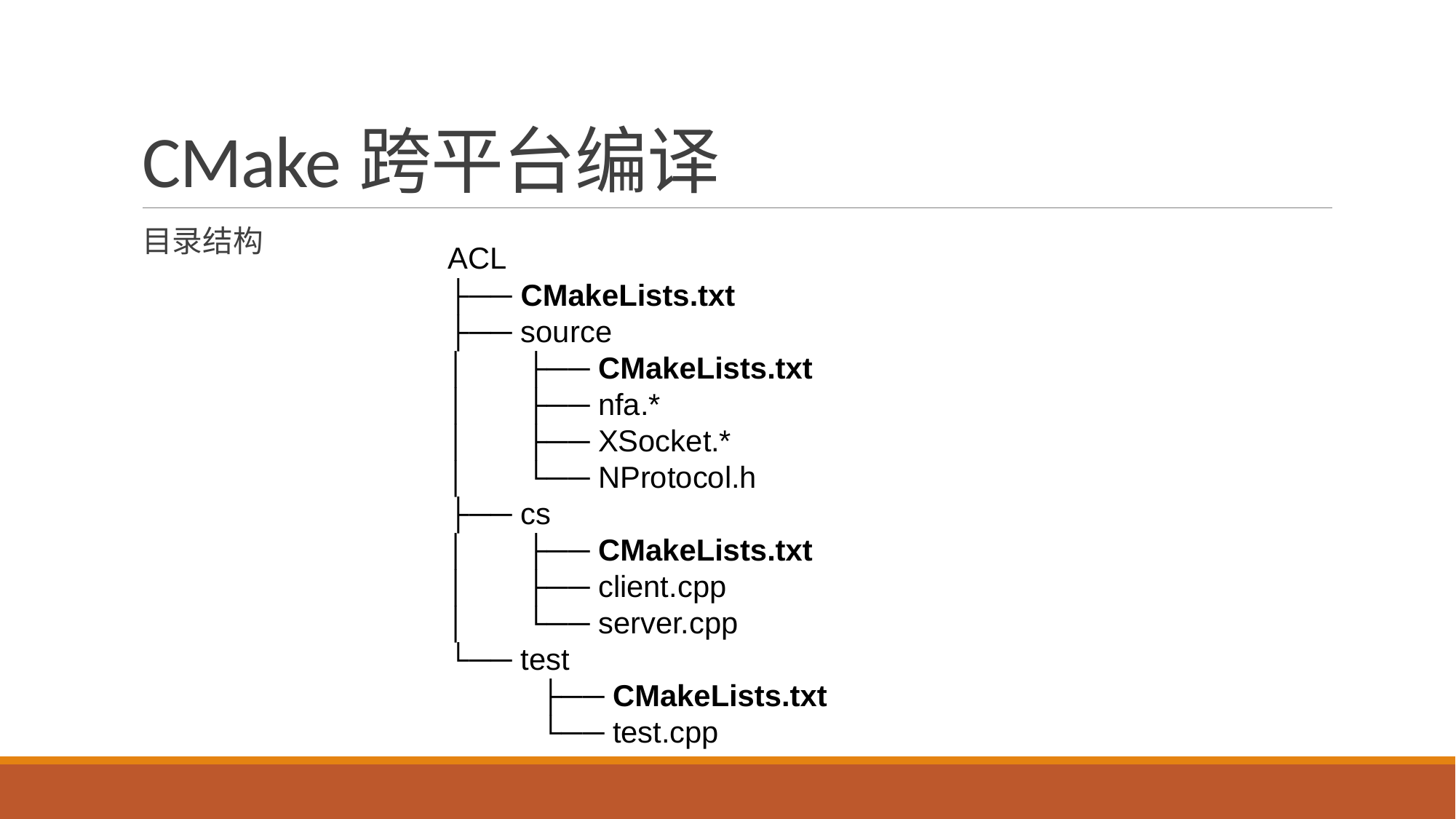

# CMake跨平台编译
目录结构

ACL
├── CMakeLists.txt
├── source
│       ├── CMakeLists.txt
│       ├── nfa.*
│       ├── XSocket.*
│       └── NProtocol.h
├── cs
│       ├── CMakeLists.txt
│       ├── client.cpp
│       └── server.cpp
└── test
           ├── CMakeLists.txt
           └── test.cpp